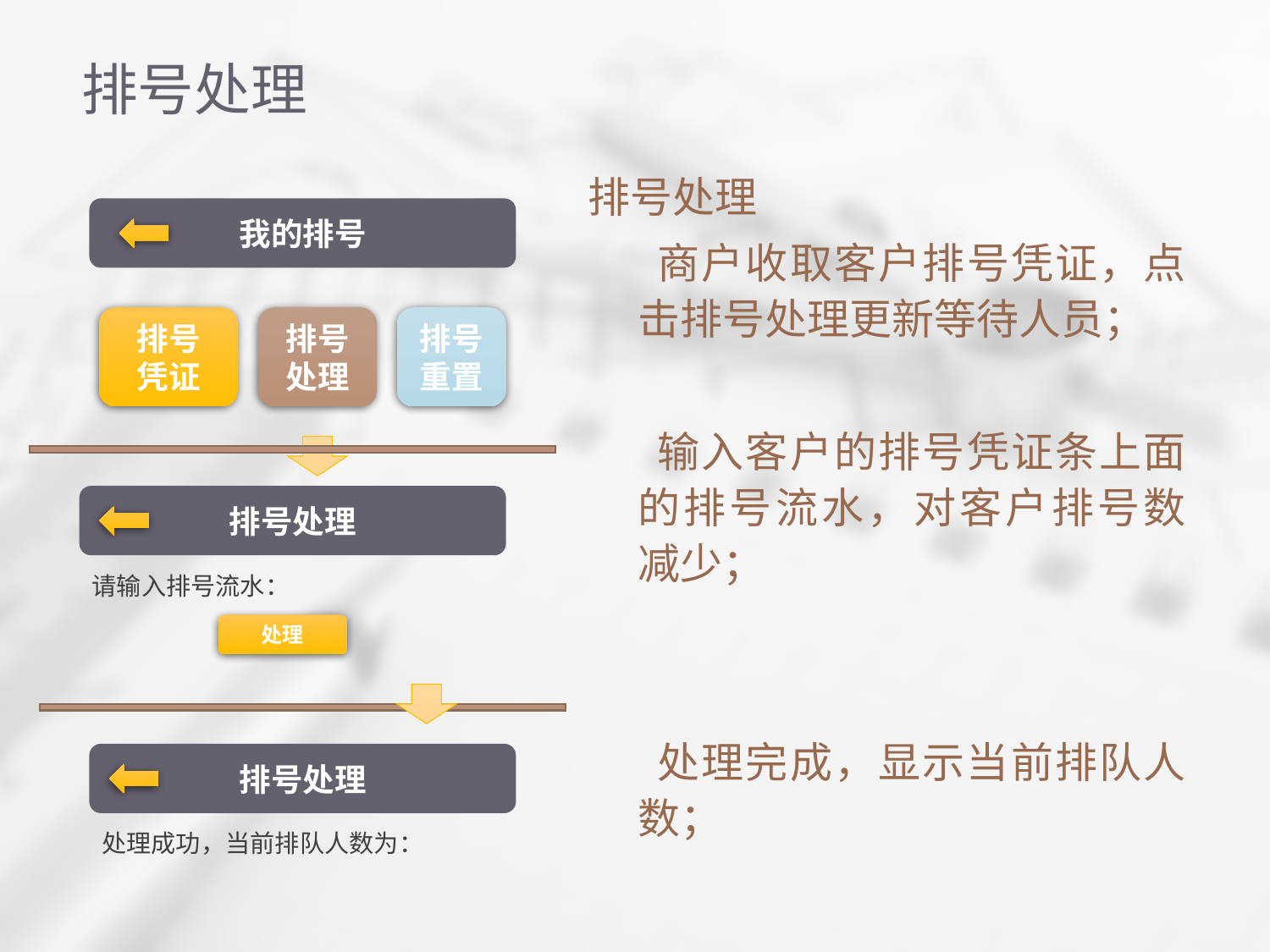

# 排号处理
排号处理
     商户收取客户排号凭证，点击排号处理更新等待人员；

     输入客户的排号凭证条上面的排号流水，对客户排号数减少；

     处理完成，显示当前排队人数；
我的排号

排号
凭证
排号处理
排号重置

排号处理

请输入排号流水：
处理

排号处理

处理成功，当前排队人数为：